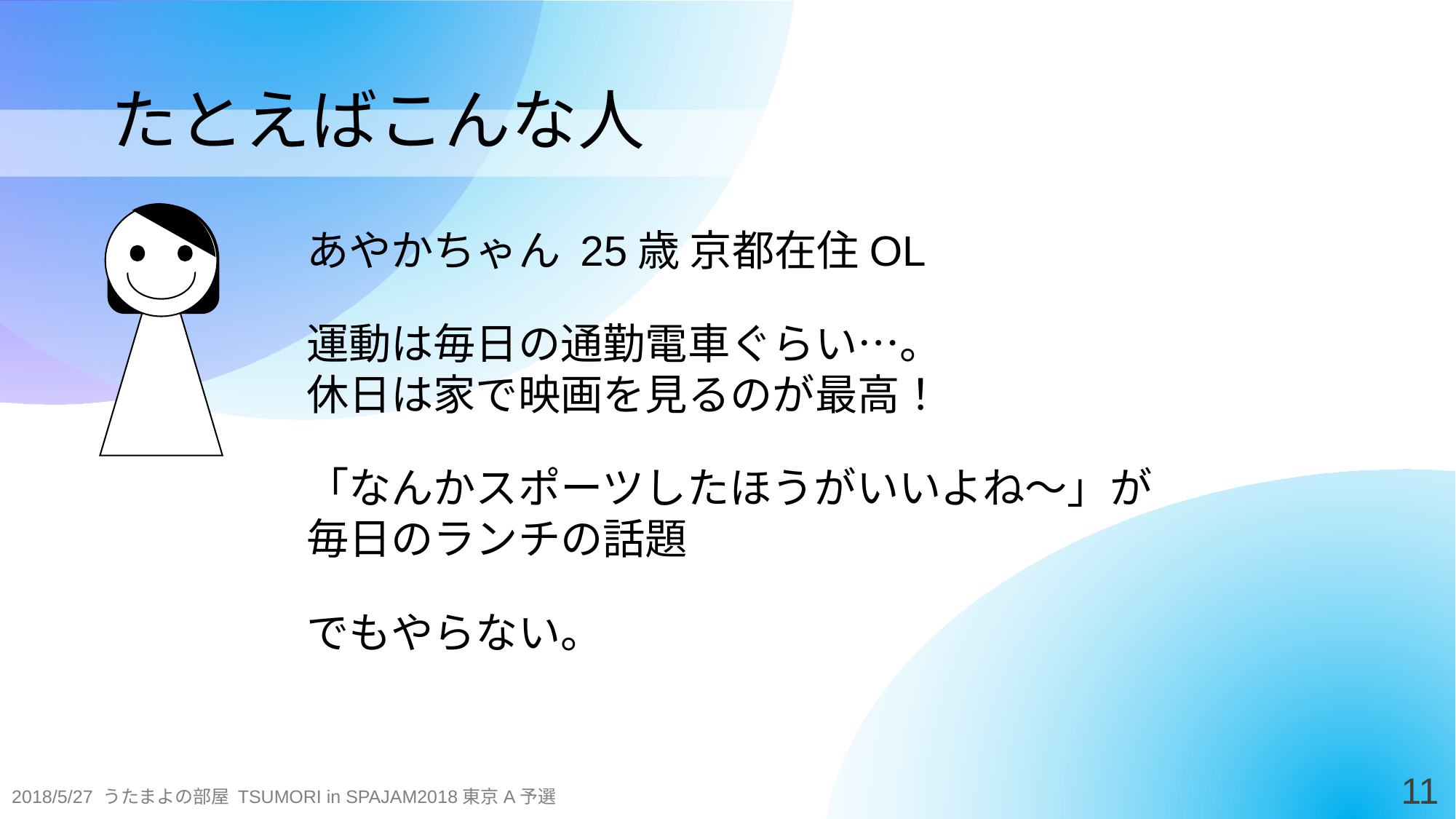

# たとえばこんな人

あやかちゃん 25歳 京都在住OL
運動は毎日の通勤電車ぐらい…。
休日は家で映画を見るのが最高！
「なんかスポーツしたほうがいいよね〜」が
毎日のランチの話題
でもやらない。

11
2018/5/27 うたまよの部屋 TSUMORI in SPAJAM2018東京A予選
と思うじゃん！